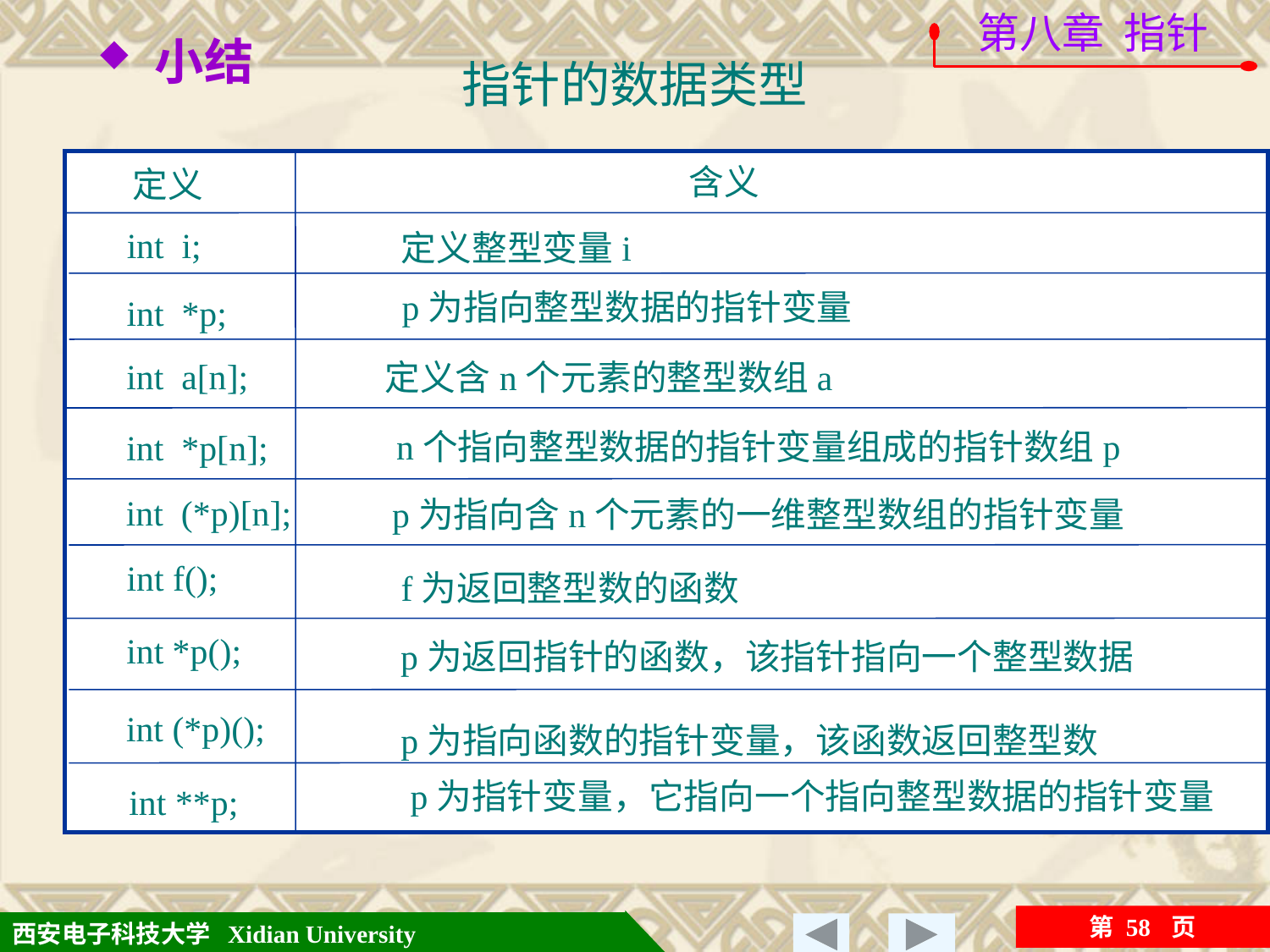

第八章  指针

 小结
指针的数据类型

含义
定义

int  i;
定义整型变量i

p为指向整型数据的指针变量
int  *p;

int  a[n];
定义含n个元素的整型数组a

n个指向整型数据的指针变量组成的指针数组p
int  *p[n];

int  (*p)[n];
p为指向含n个元素的一维整型数组的指针变量

int f();
f为返回整型数的函数

int *p();
p为返回指针的函数，该指针指向一个整型数据

int (*p)();
p为指向函数的指针变量，该函数返回整型数

p为指针变量，它指向一个指向整型数据的指针变量
int **p;